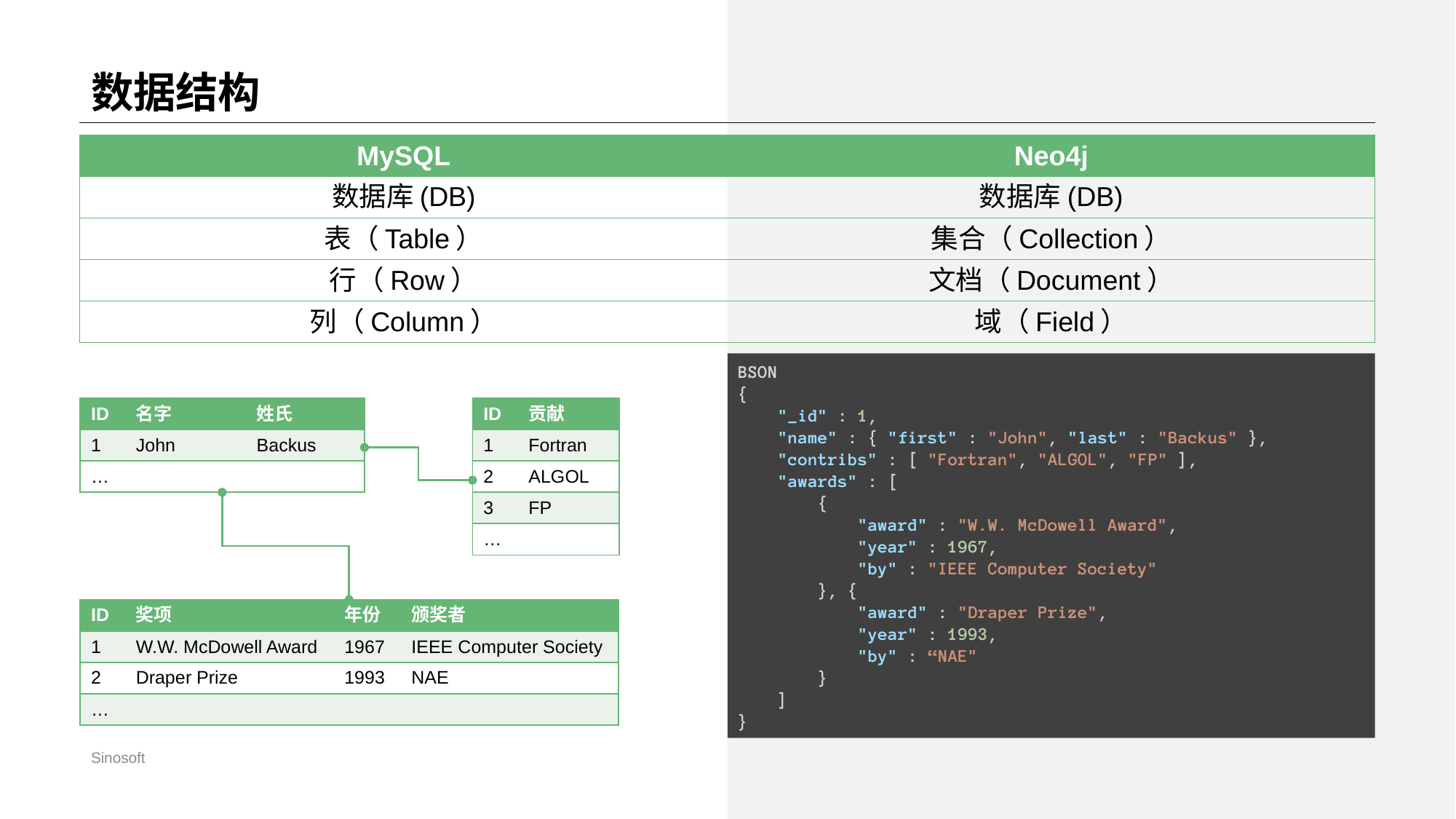

# 数据结构
| MySQL | Neo4j |
| --- | --- |
| 数据库(DB) | 数据库(DB) |
| 表（Table） | 集合（Collection） |
| 行（Row） | 文档（Document） |
| 列（Column） | 域（Field） |
BSON
{
    "_id" : 1,
    "name" : { "first" : "John", "last" : "Backus" },
    "contribs" : [ "Fortran", "ALGOL", "FP" ],
    "awards" : [
        {
            "award" : "W.W. McDowell Award",
            "year" : 1967,
            "by" : "IEEE Computer Society"
        }, {
            "award" : "Draper Prize",
            "year" : 1993,
            "by" : “NAE"
        }
    ]
}
| ID | 名字 | 姓氏 |
| --- | --- | --- |
| 1 | John | Backus |
| … |  |  |
| ID | 贡献 |
| --- | --- |
| 1 | Fortran |
| 2 | ALGOL |
| 3 | FP |
| … |  |
| ID | 奖项 | 年份 | 颁奖者 |
| --- | --- | --- | --- |
| 1 | W.W. McDowell Award | 1967 | IEEE Computer Society |
| 2 | Draper Prize | 1993 | NAE |
| … |  |  |  |
Sinosoft
17